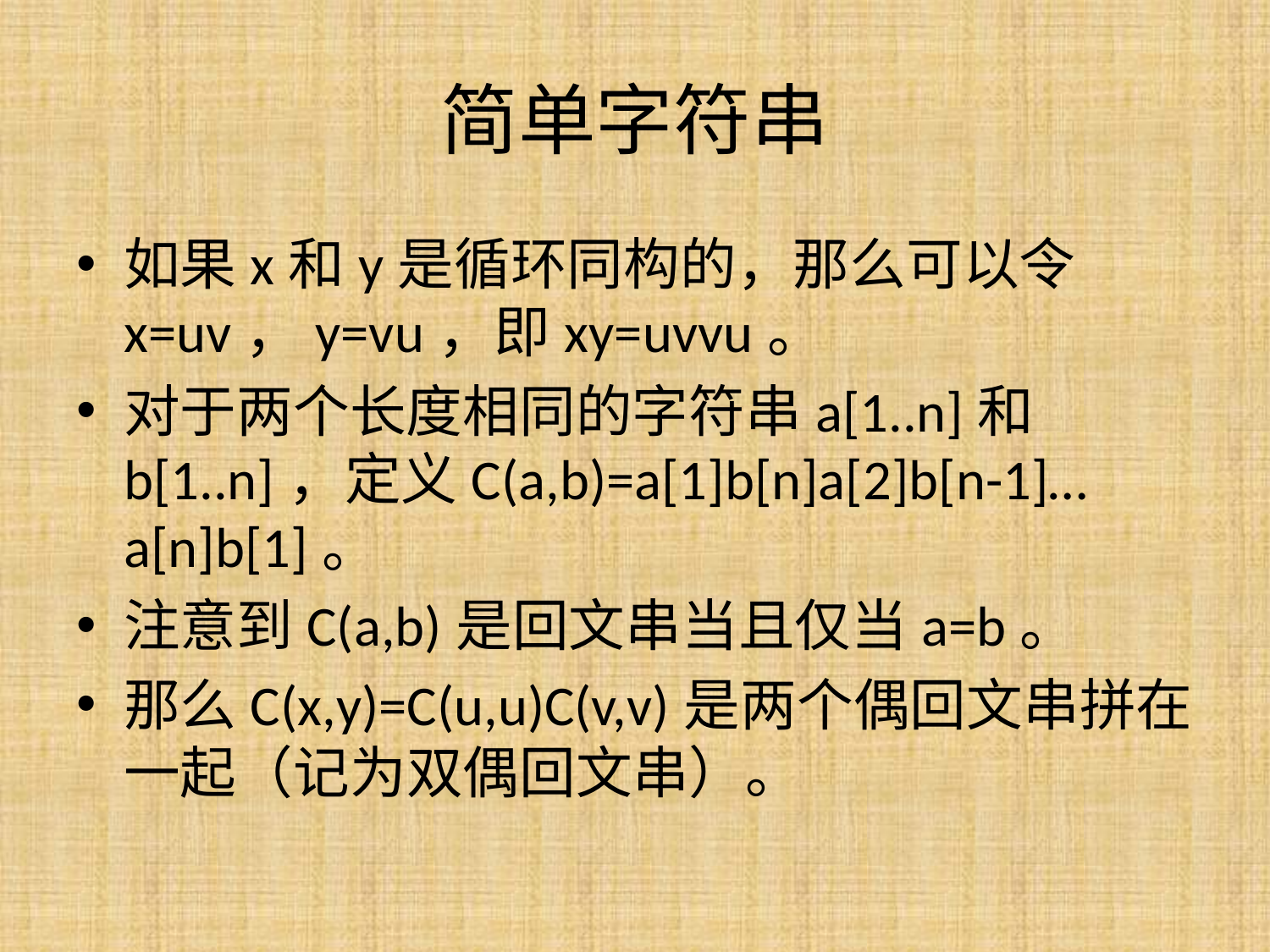

# 简单字符串
如果x和y是循环同构的，那么可以令x=uv，y=vu，即xy=uvvu。
对于两个长度相同的字符串a[1..n]和b[1..n]，定义C(a,b)=a[1]b[n]a[2]b[n-1]…a[n]b[1]。
注意到C(a,b)是回文串当且仅当a=b。
那么C(x,y)=C(u,u)C(v,v)是两个偶回文串拼在一起（记为双偶回文串）。